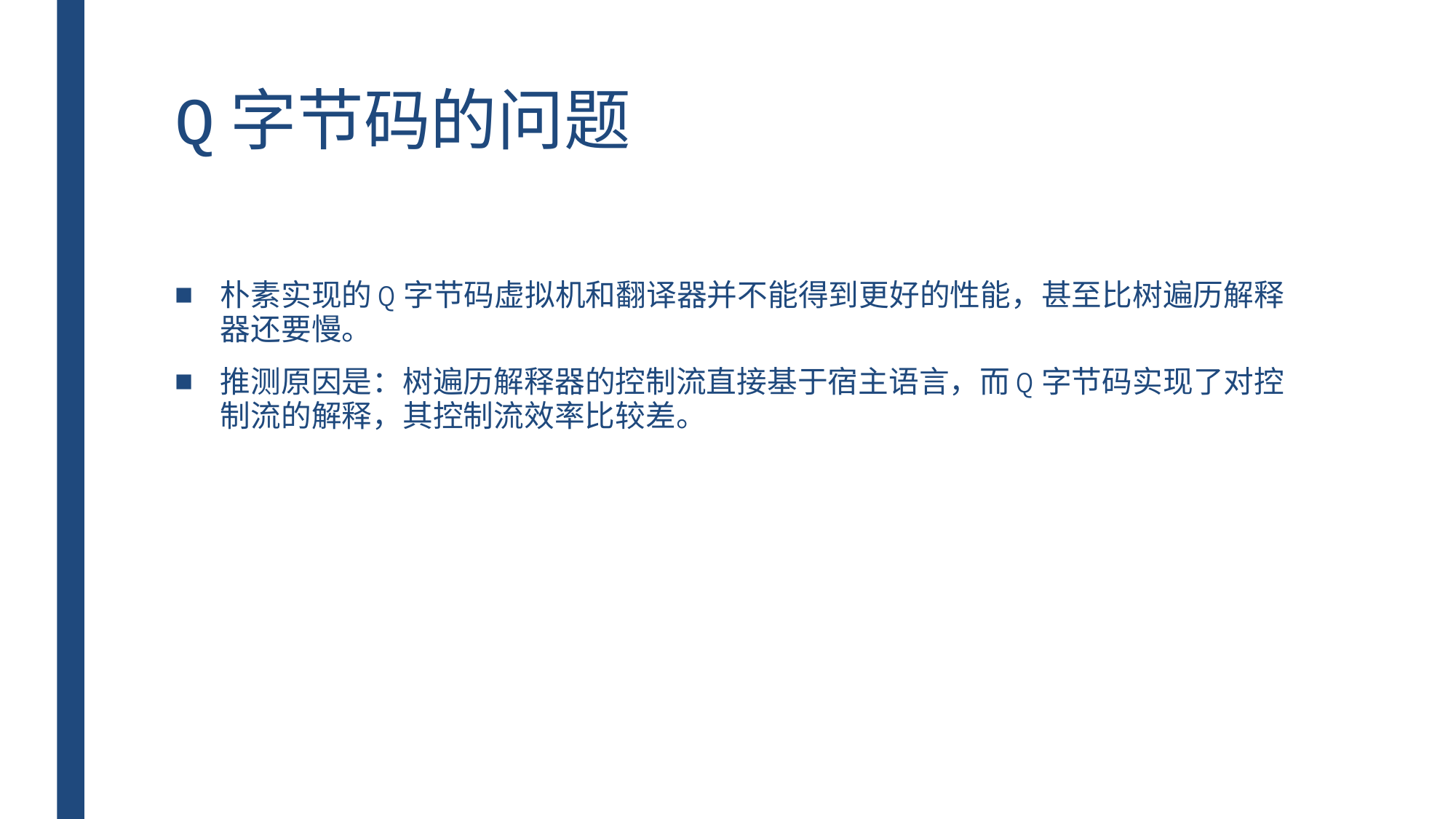

# Q字节码的问题
朴素实现的Q字节码虚拟机和翻译器并不能得到更好的性能，甚至比树遍历解释器还要慢。
推测原因是：树遍历解释器的控制流直接基于宿主语言，而Q字节码实现了对控制流的解释，其控制流效率比较差。